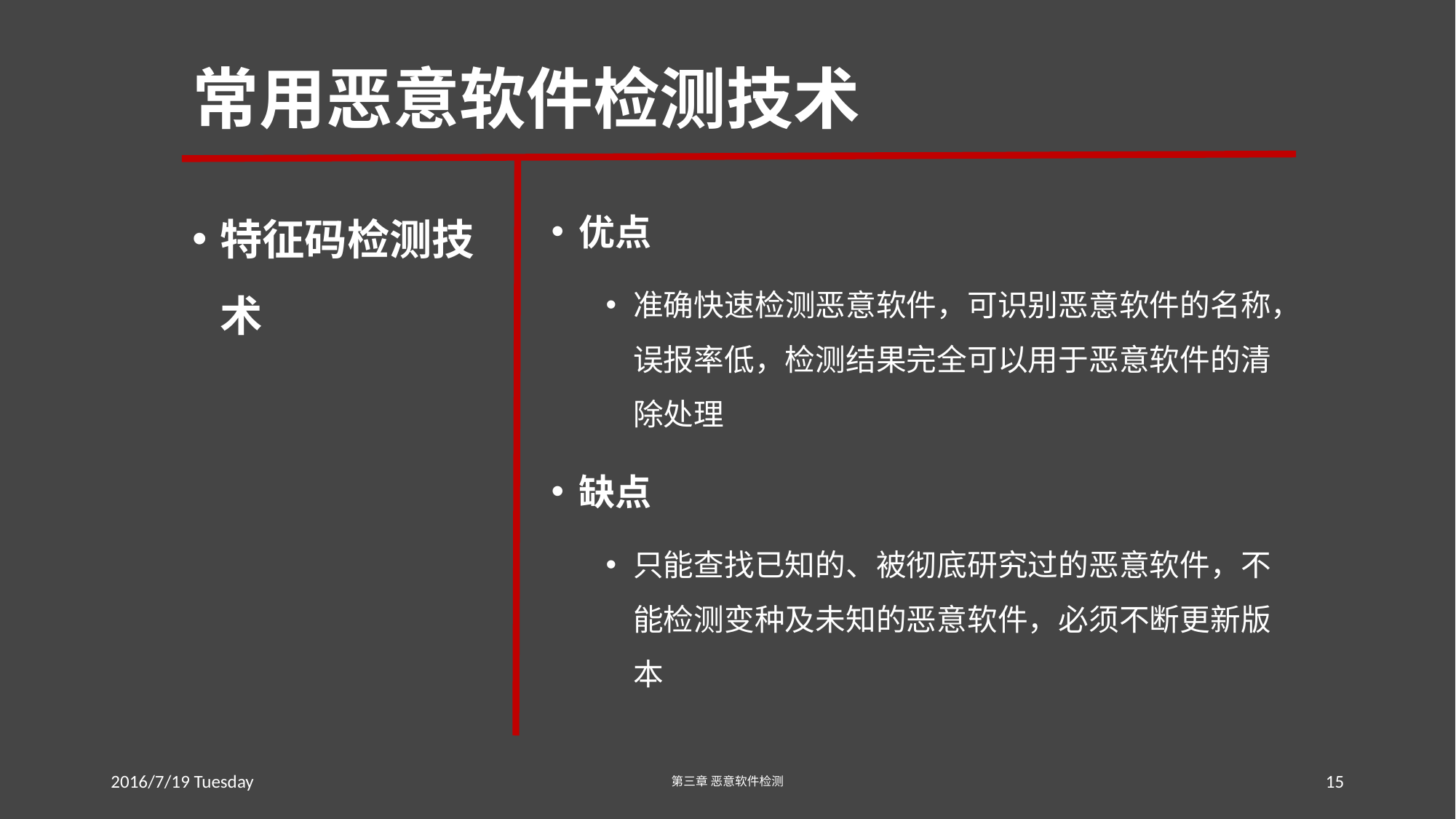

# 常用恶意软件检测技术
特征码检测技术
优点
准确快速检测恶意软件，可识别恶意软件的名称，误报率低，检测结果完全可以用于恶意软件的清除处理
缺点
只能查找已知的、被彻底研究过的恶意软件，不能检测变种及未知的恶意软件，必须不断更新版本
2016/7/19 Tuesday
第三章 恶意软件检测
15